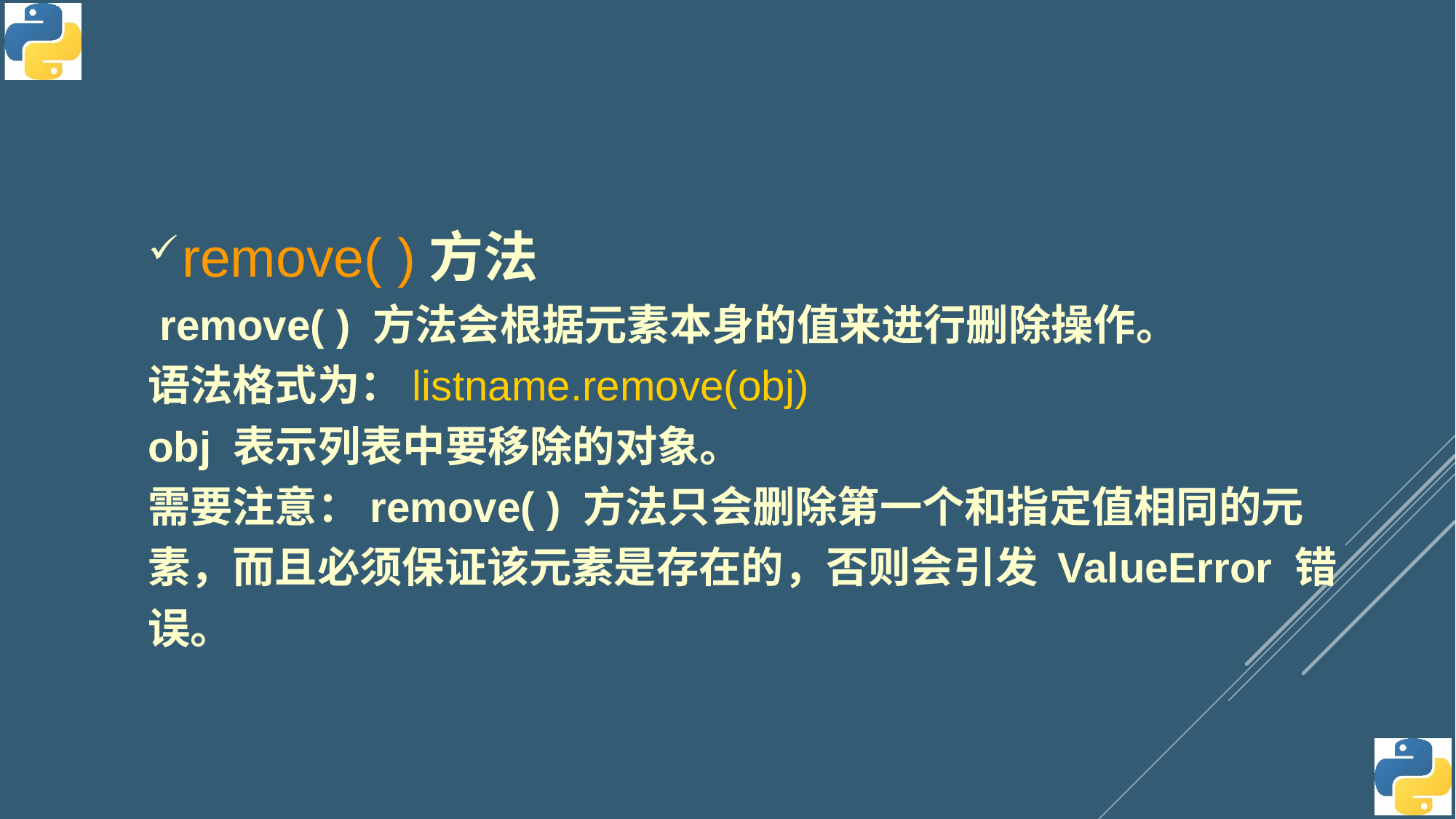

remove( )方法
 remove( ) 方法会根据元素本身的值来进行删除操作。
语法格式为：listname.remove(obj)
obj 表示列表中要移除的对象。
需要注意：remove( ) 方法只会删除第一个和指定值相同的元素，而且必须保证该元素是存在的，否则会引发 ValueError 错误。